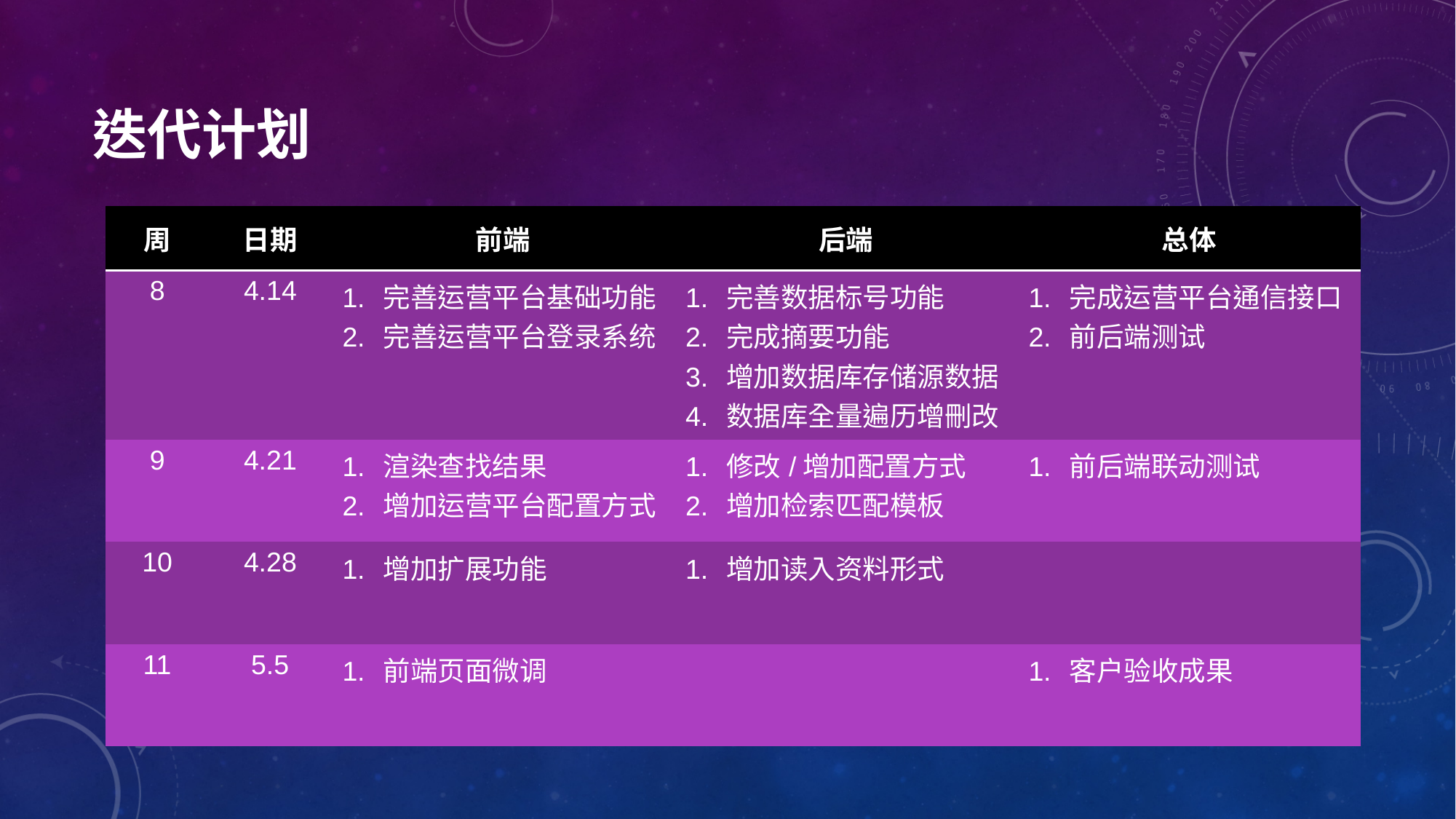

# 迭代计划
| 周 | 日期 | 前端 | 后端 | 总体 |
| --- | --- | --- | --- | --- |
| 8 | 4.14 | 完善运营平台基础功能 完善运营平台登录系统 | 完善数据标号功能 完成摘要功能 增加数据库存储源数据 数据库全量遍历增刪改 | 完成运营平台通信接口 前后端测试 |
| 9 | 4.21 | 渲染查找结果 增加运营平台配置方式 | 修改/增加配置方式 增加检索匹配模板 | 前后端联动测试 |
| 10 | 4.28 | 增加扩展功能 | 增加读入资料形式 |  |
| 11 | 5.5 | 前端页面微调 |  | 客户验收成果 |